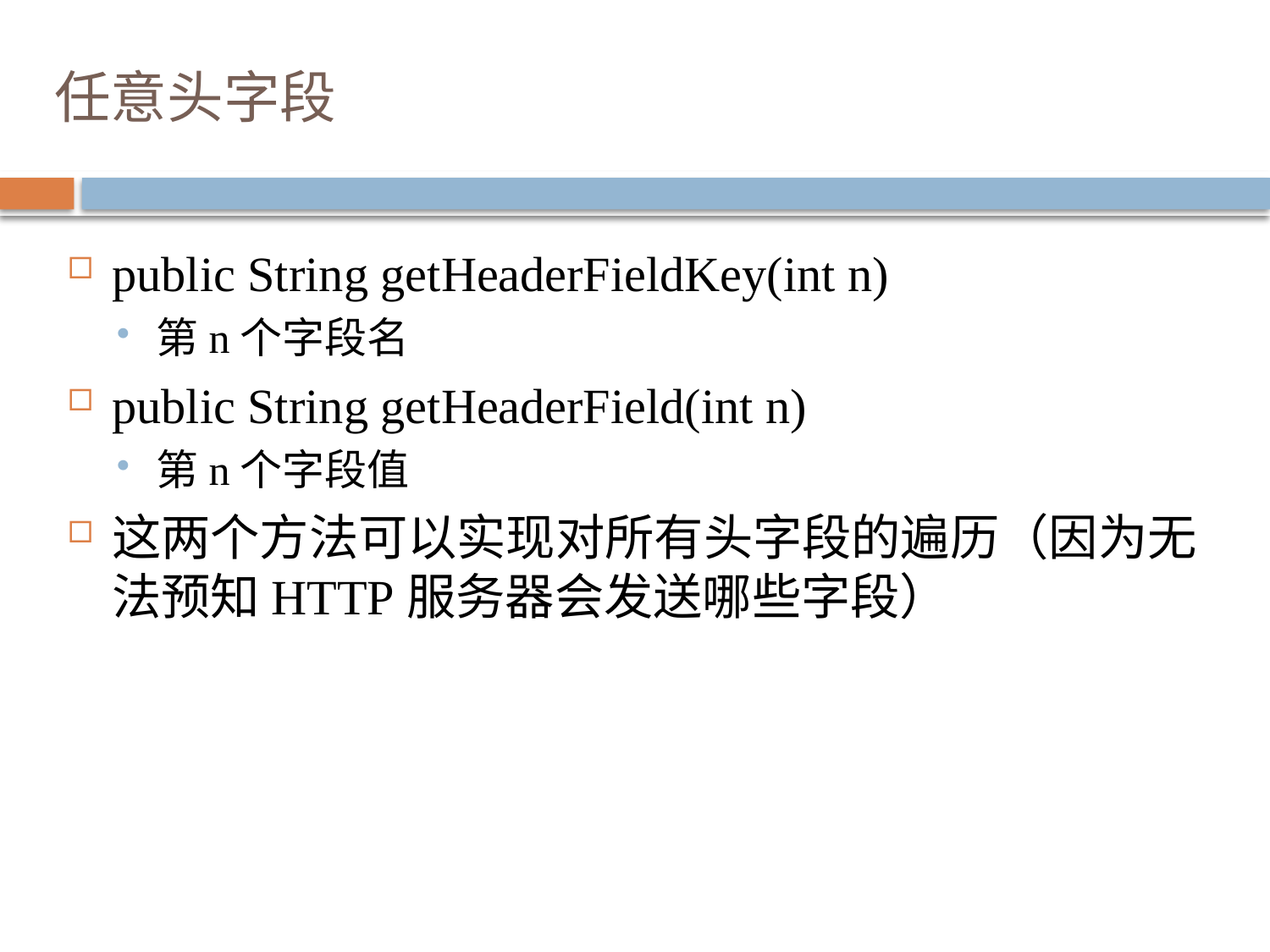

# 任意头字段
public String getHeaderFieldKey(int n)
第n个字段名
public String getHeaderField(int n)
第n个字段值
这两个方法可以实现对所有头字段的遍历（因为无法预知HTTP服务器会发送哪些字段）